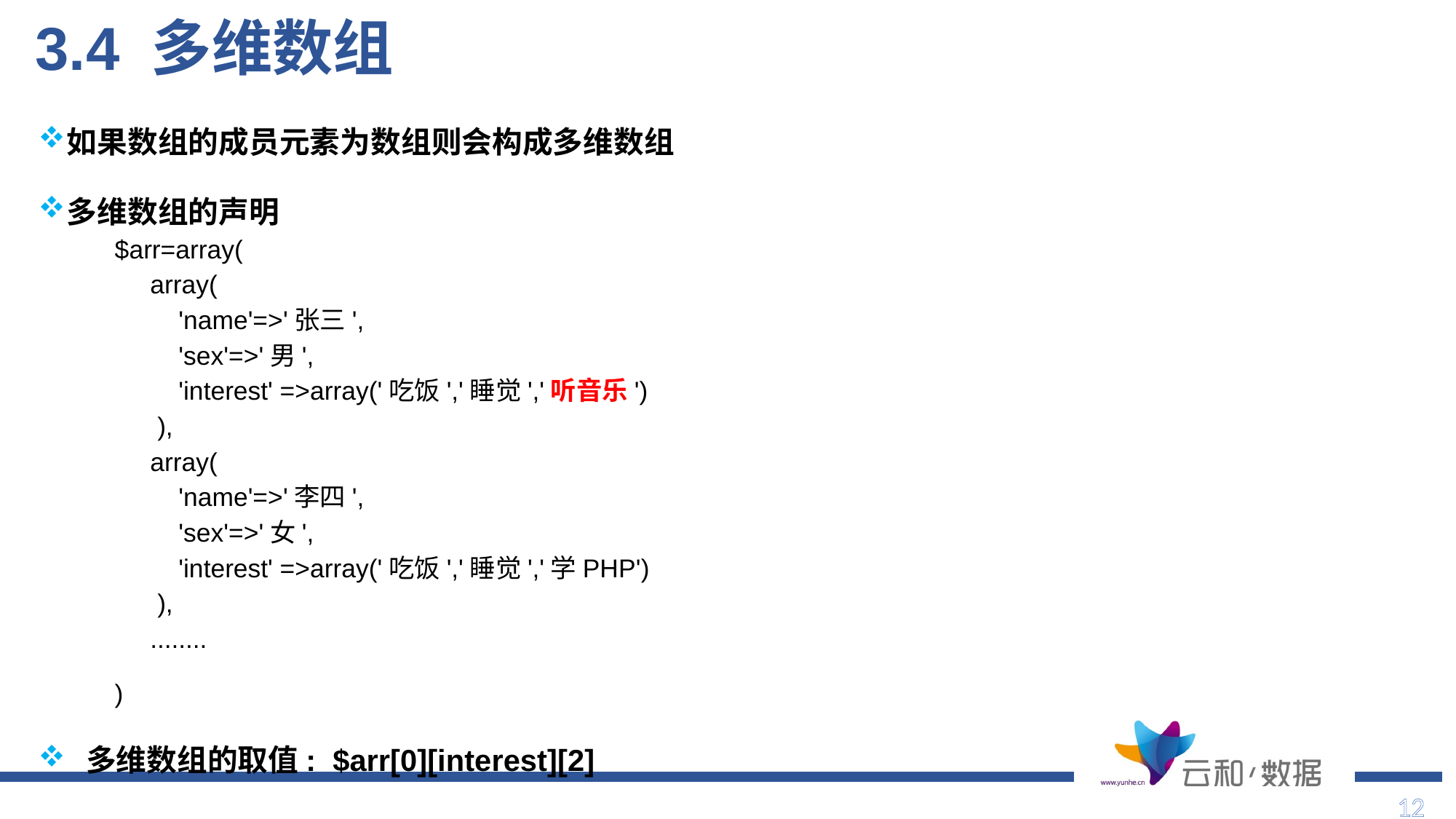

# 3.4 多维数组
如果数组的成员元素为数组则会构成多维数组
多维数组的声明
$arr=array(
     array(
         'name'=>'张三',
         'sex'=>'男',
         'interest' =>array('吃饭','睡觉','听音乐')
      ),
     array(
         'name'=>'李四',
         'sex'=>'女',
         'interest' =>array('吃饭','睡觉','学PHP')
      ),
     ........
)
多维数组的取值:  $arr[0][interest][2]